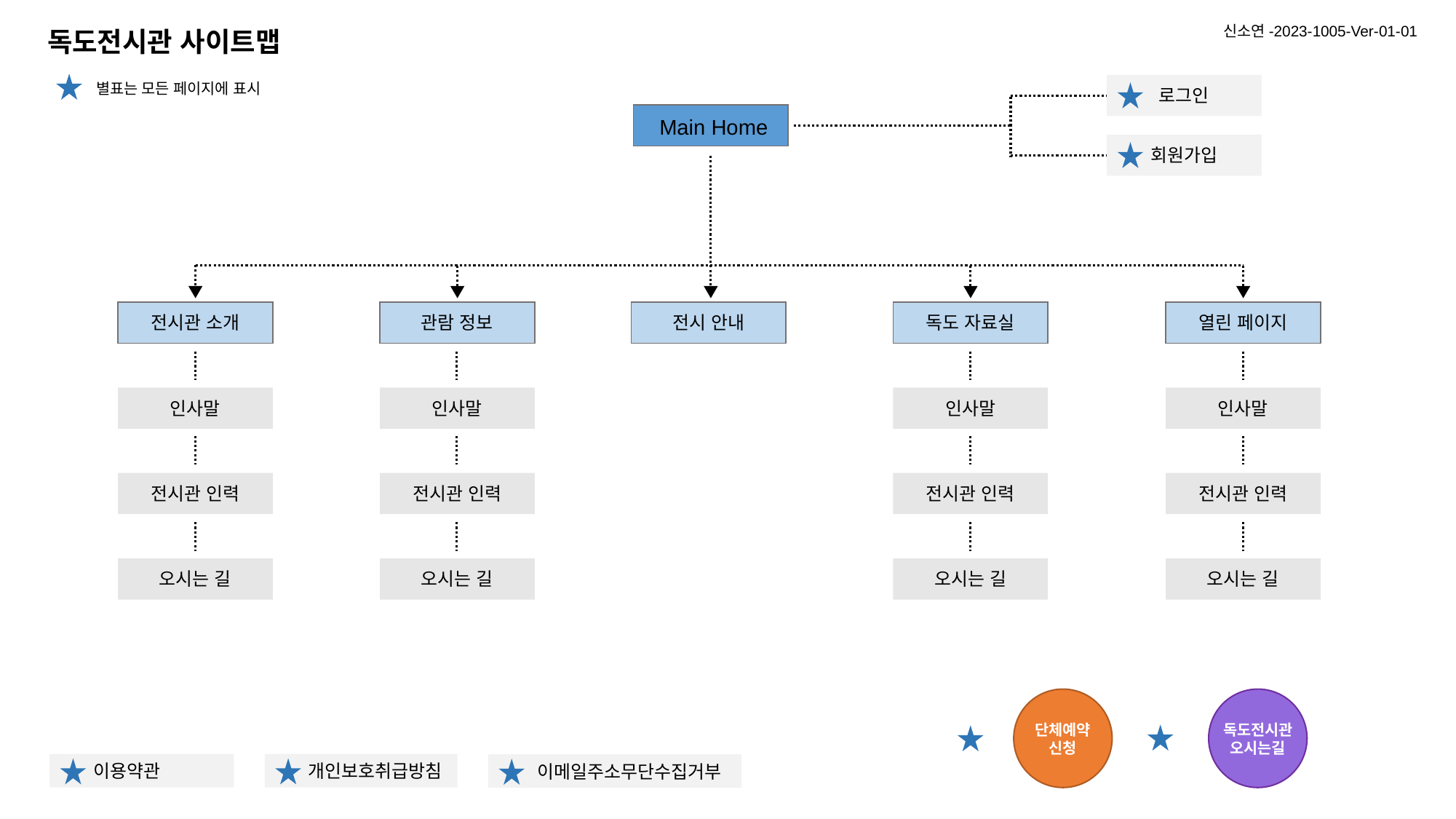

신소연-2023-1005-Ver-01-01
독도전시관 사이트맵

별표는 모든 페이지에 표시

로그인

 Main Home
 Main Home

회원가입

전시관 소개

관람 정보

전시 안내

독도 자료실

열린 페이지

인사말

인사말

인사말

인사말

전시관 인력

전시관 인력

전시관 인력

전시관 인력

오시는 길

오시는 길

오시는 길

오시는 길

단체예약
신청
독도전시관
오시는길

이용약관
개인보호취급방침
이메일주소무단수집거부